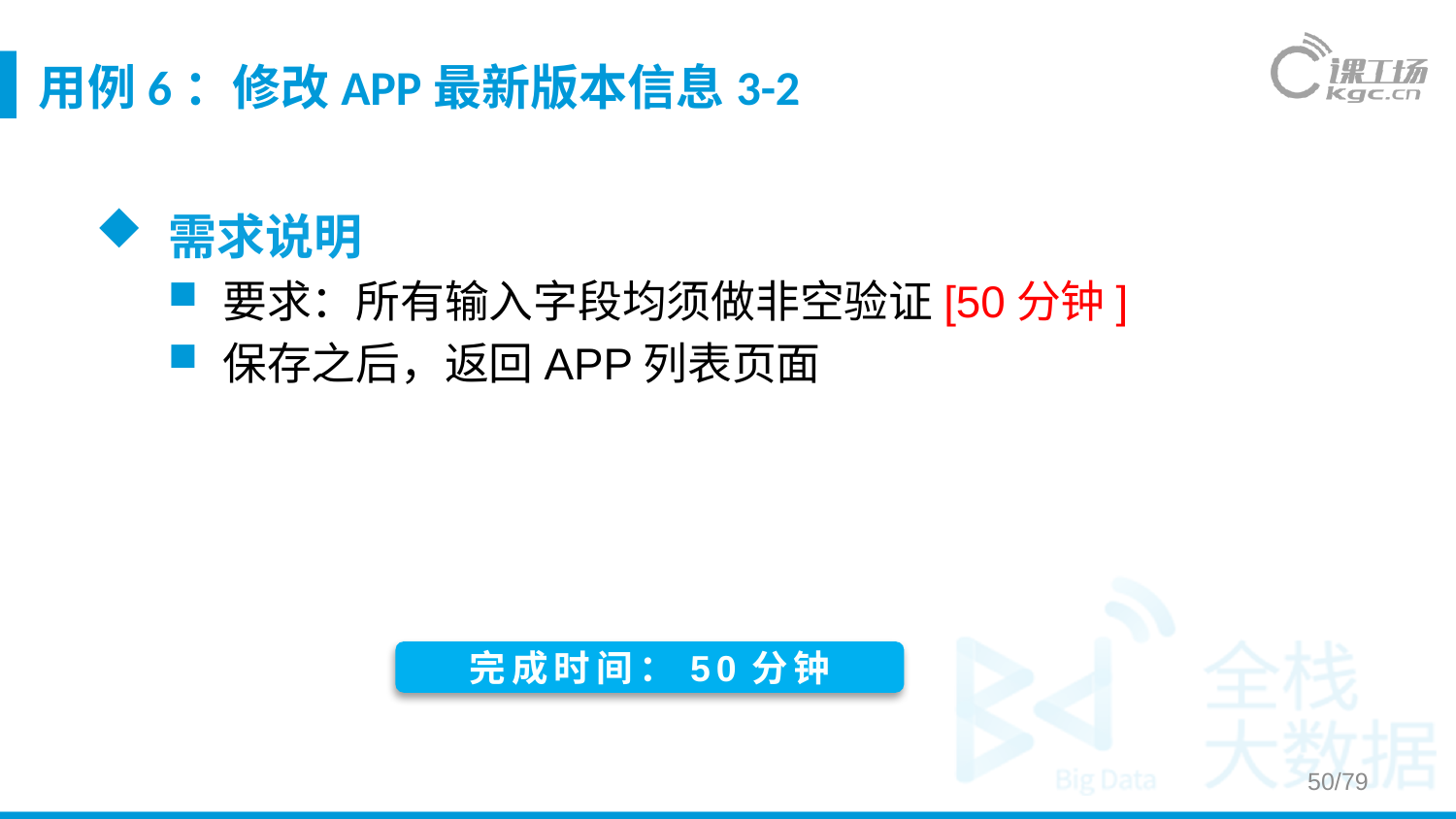

# 用例6：修改APP最新版本信息3-2
需求说明
要求：所有输入字段均须做非空验证[50分钟]
保存之后，返回APP列表页面

完成时间：50分钟
50/79